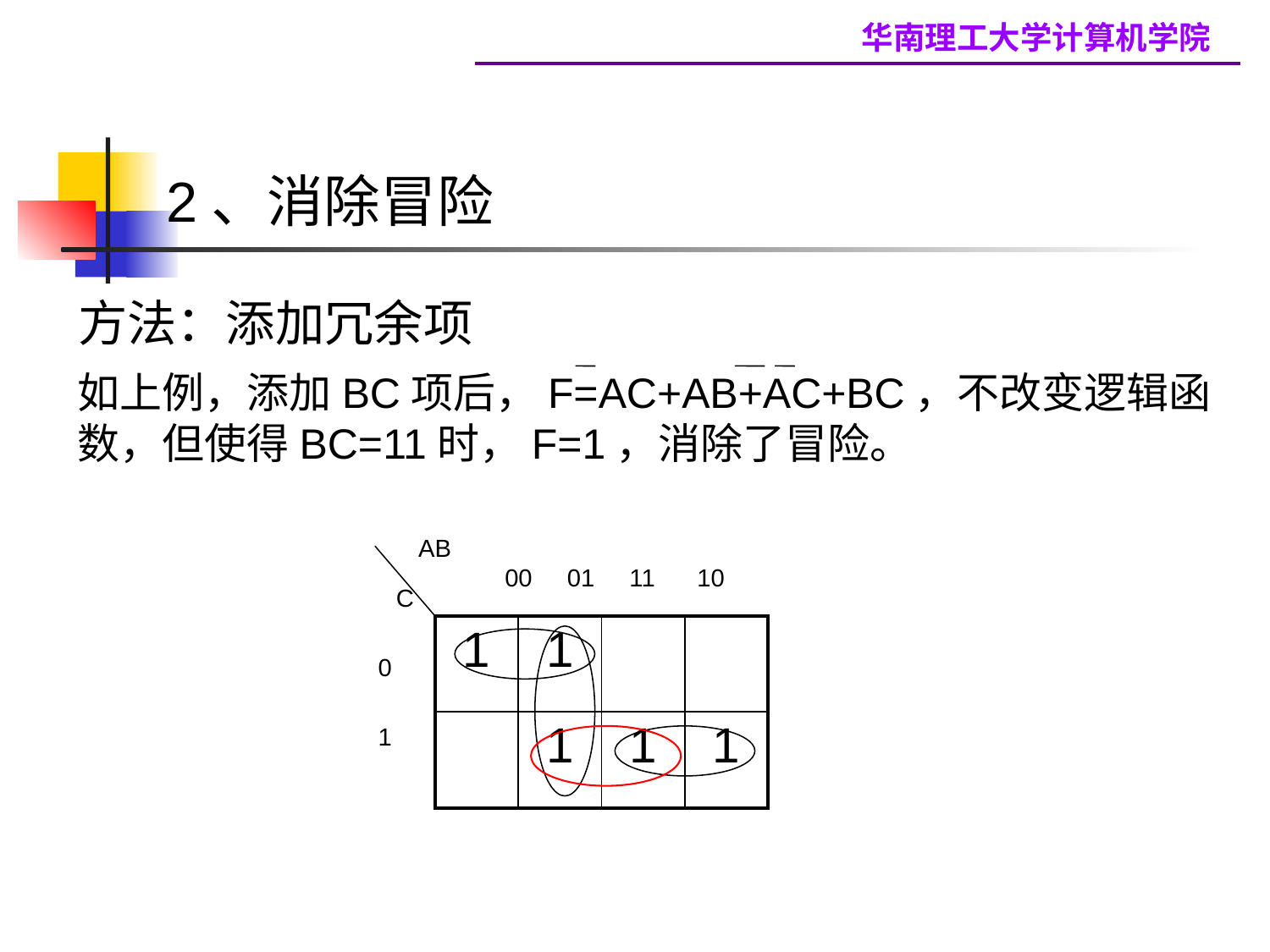

2、消除冒险
方法：添加冗余项
如上例，添加BC项后，F=AC+AB+AC+BC，不改变逻辑函数，但使得BC=11时，F=1，消除了冒险。

AB

00     01     11      10
C
| 1 | 1 |  |  |
| --- | --- | --- | --- |
|  | 1 | 1 | 1 |

0

1